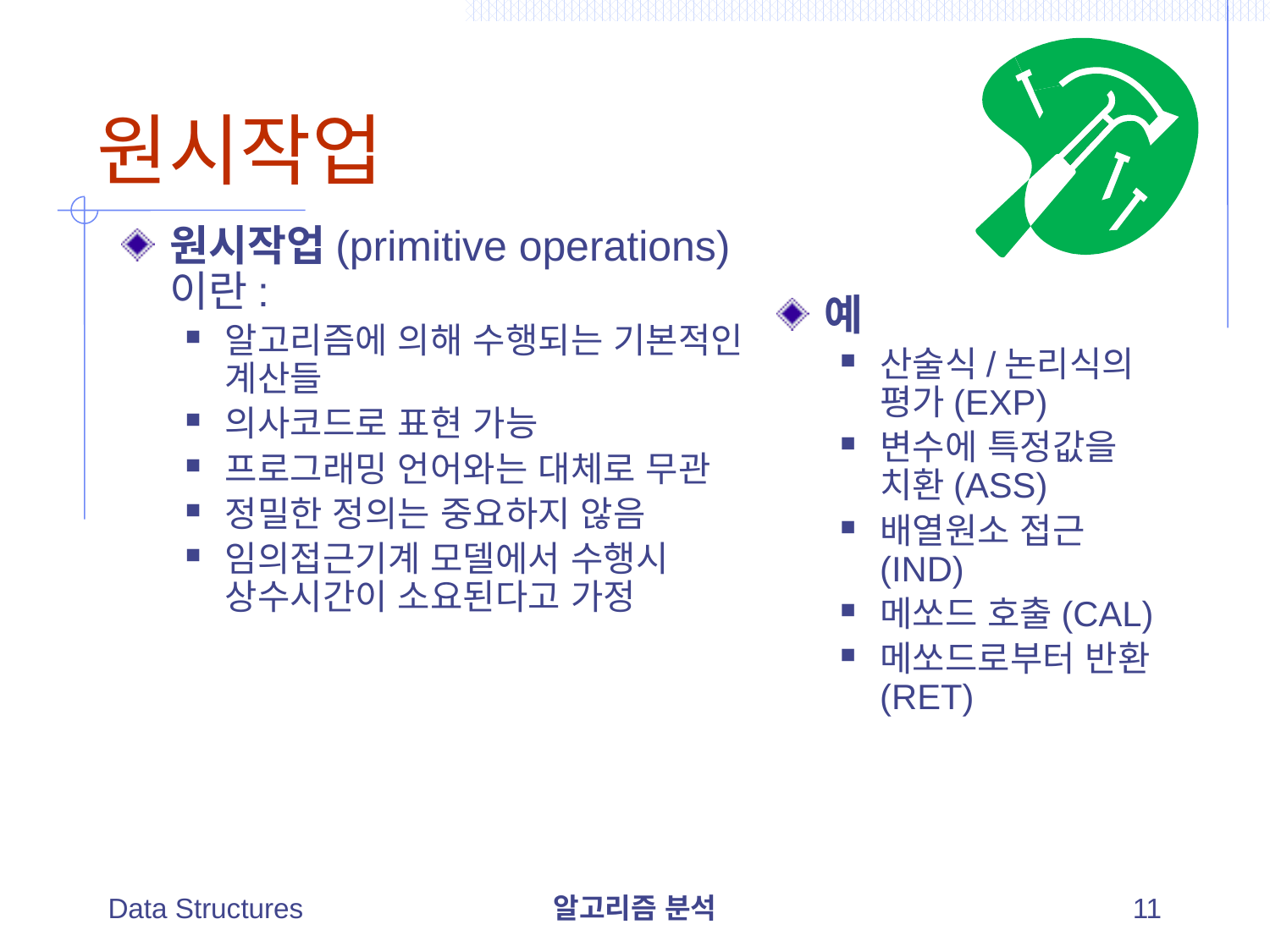

# 원시작업
원시작업(primitive operations)이란:
알고리즘에 의해 수행되는 기본적인 계산들
의사코드로 표현 가능
프로그래밍 언어와는 대체로 무관
정밀한 정의는 중요하지 않음
임의접근기계 모델에서 수행시 상수시간이 소요된다고 가정
예
산술식/논리식의 평가(EXP)
변수에 특정값을 치환(ASS)
배열원소 접근(IND)
메쏘드 호출(CAL)
메쏘드로부터 반환(RET)
Data Structures
알고리즘 분석
11